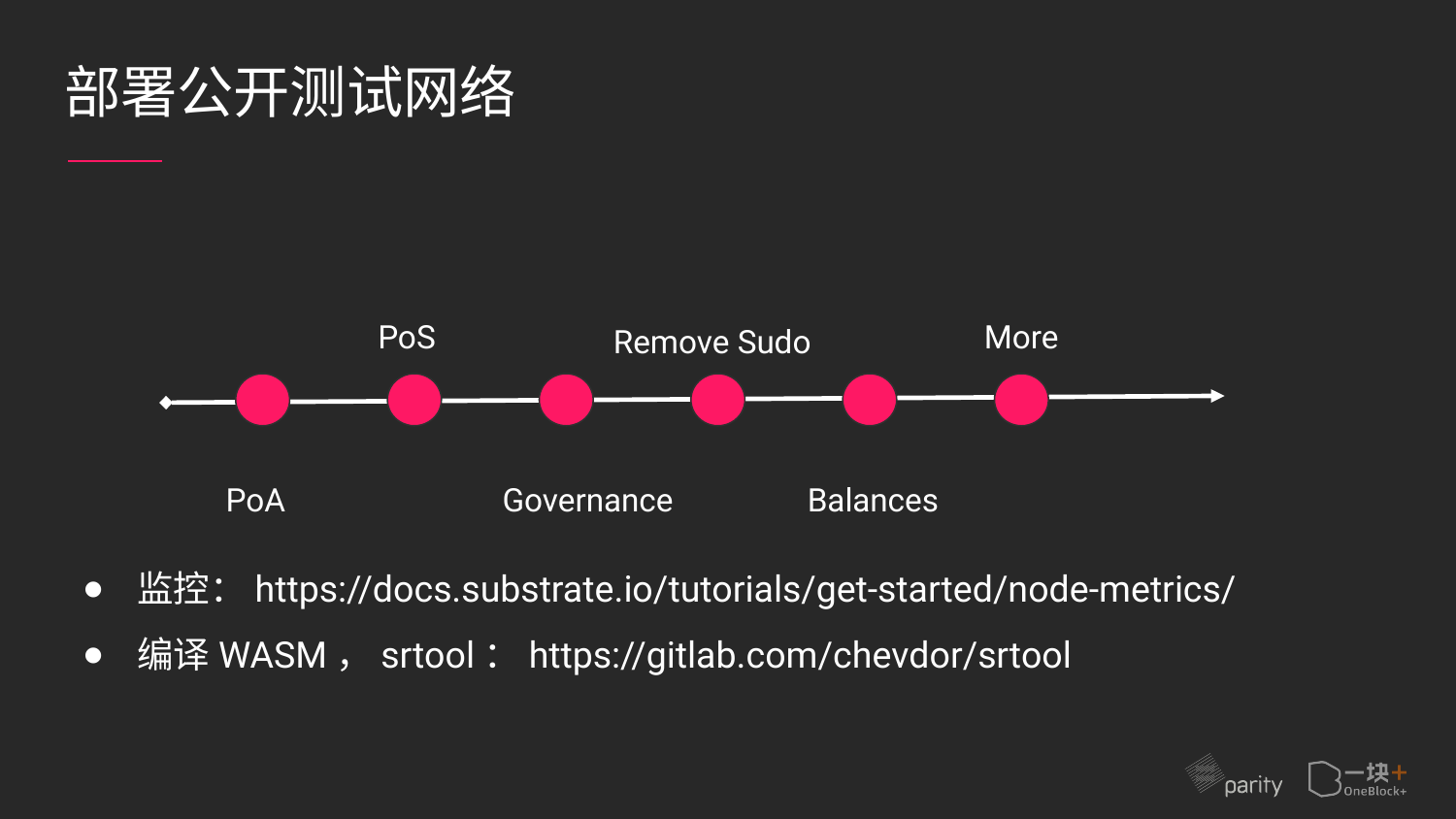

# 部署公开测试网络
PoS
More
Remove Sudo

PoA
Governance
Balances
监控：https://docs.substrate.io/tutorials/get-started/node-metrics/
编译WASM，srtool：https://gitlab.com/chevdor/srtool